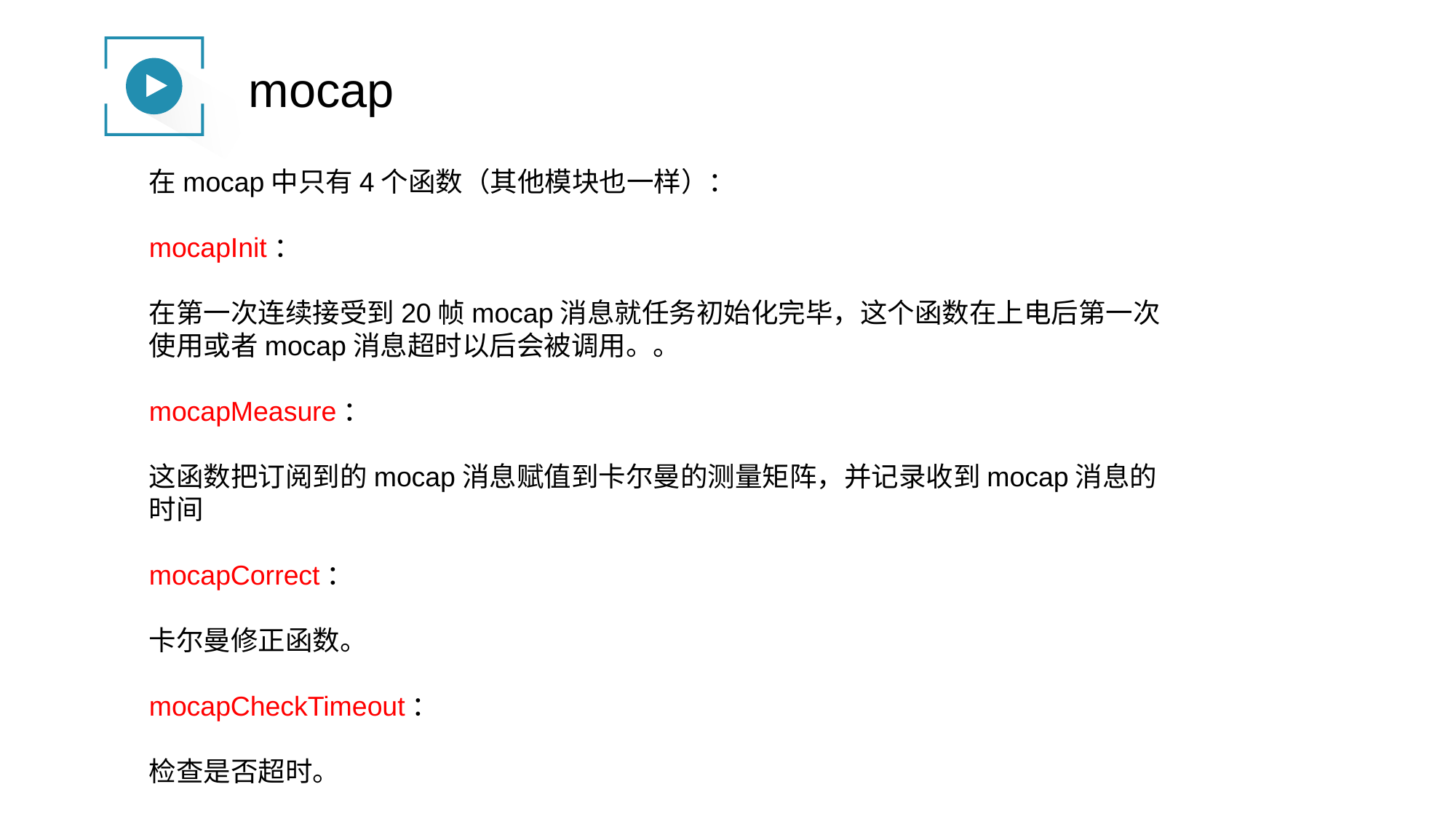

mocap
在mocap中只有4个函数（其他模块也一样）：

mocapInit：

在第一次连续接受到20帧mocap消息就任务初始化完毕，这个函数在上电后第一次使用或者mocap消息超时以后会被调用。。

mocapMeasure：

这函数把订阅到的mocap消息赋值到卡尔曼的测量矩阵，并记录收到mocap消息的时间

mocapCorrect：

卡尔曼修正函数。

mocapCheckTimeout：

检查是否超时。